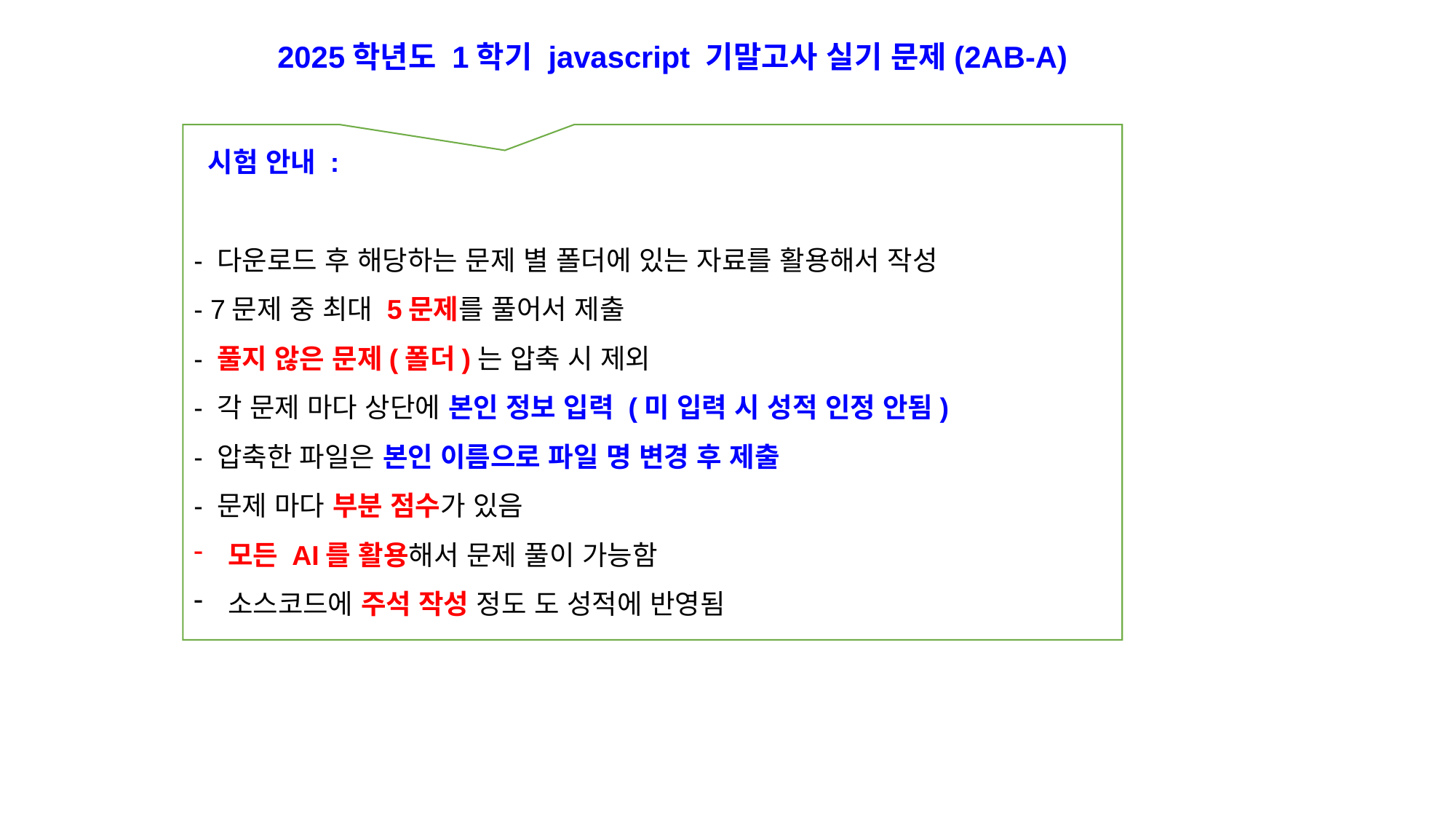

2025학년도 1학기 javascript 기말고사 실기 문제(2AB-A)
 시험 안내 :

- 다운로드 후 해당하는 문제 별 폴더에 있는 자료를 활용해서 작성
- 7문제 중 최대 5문제를 풀어서 제출
- 풀지 않은 문제(폴더)는 압축 시 제외
- 각 문제 마다 상단에 본인 정보 입력 (미 입력 시 성적 인정 안됨)
- 압축한 파일은 본인 이름으로 파일 명 변경 후 제출
- 문제 마다 부분 점수가 있음
모든 AI를 활용해서 문제 풀이 가능함
소스코드에 주석 작성 정도 도 성적에 반영됨